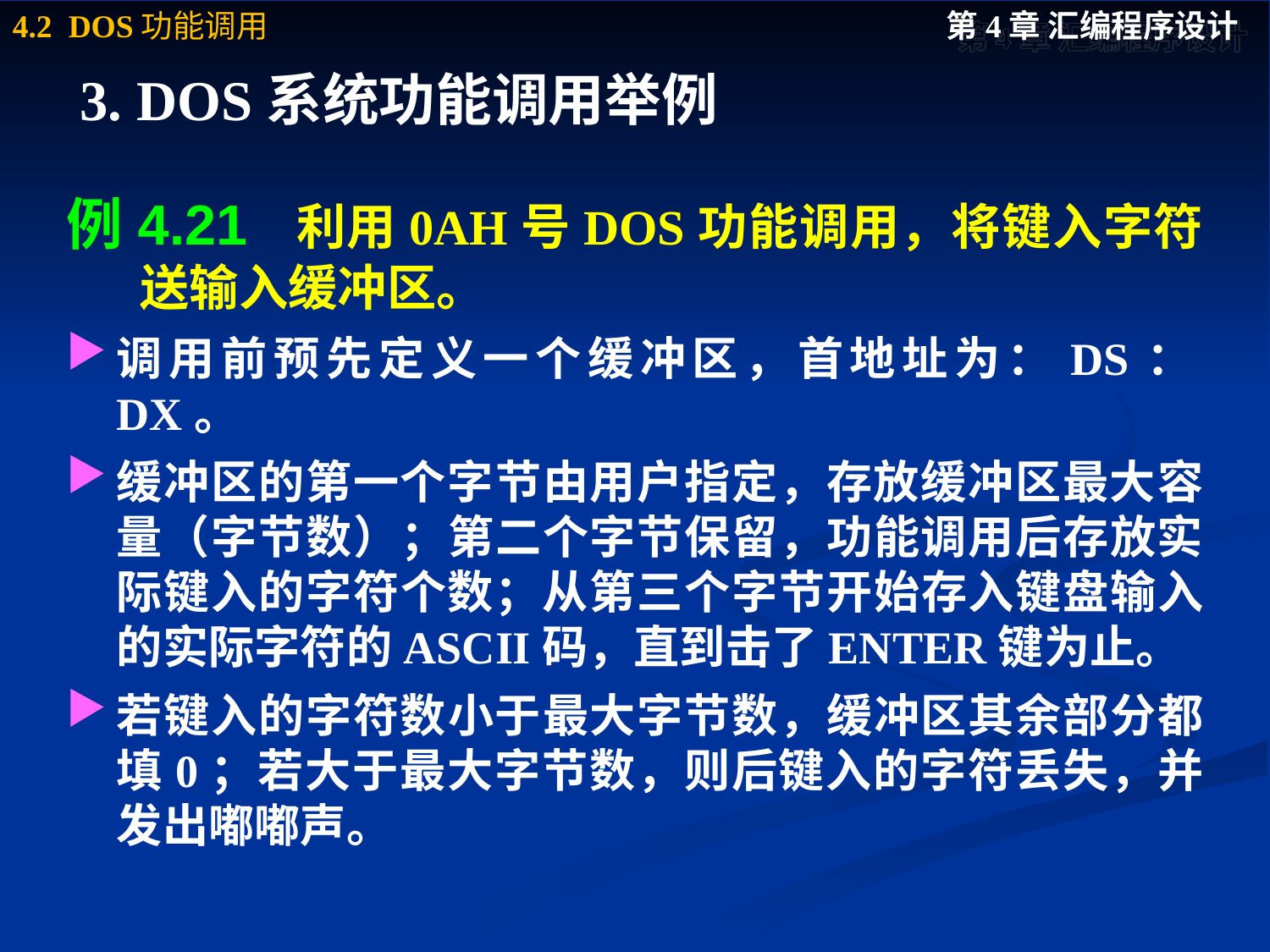

# 3. DOS系统功能调用举例
例4.21  利用0AH号DOS功能调用，将键入字符送输入缓冲区。
调用前预先定义一个缓冲区，首地址为：DS：DX。
缓冲区的第一个字节由用户指定，存放缓冲区最大容量（字节数）；第二个字节保留，功能调用后存放实际键入的字符个数；从第三个字节开始存入键盘输入的实际字符的ASCII码，直到击了ENTER键为止。
若键入的字符数小于最大字节数，缓冲区其余部分都填0；若大于最大字节数，则后键入的字符丢失，并发出嘟嘟声。